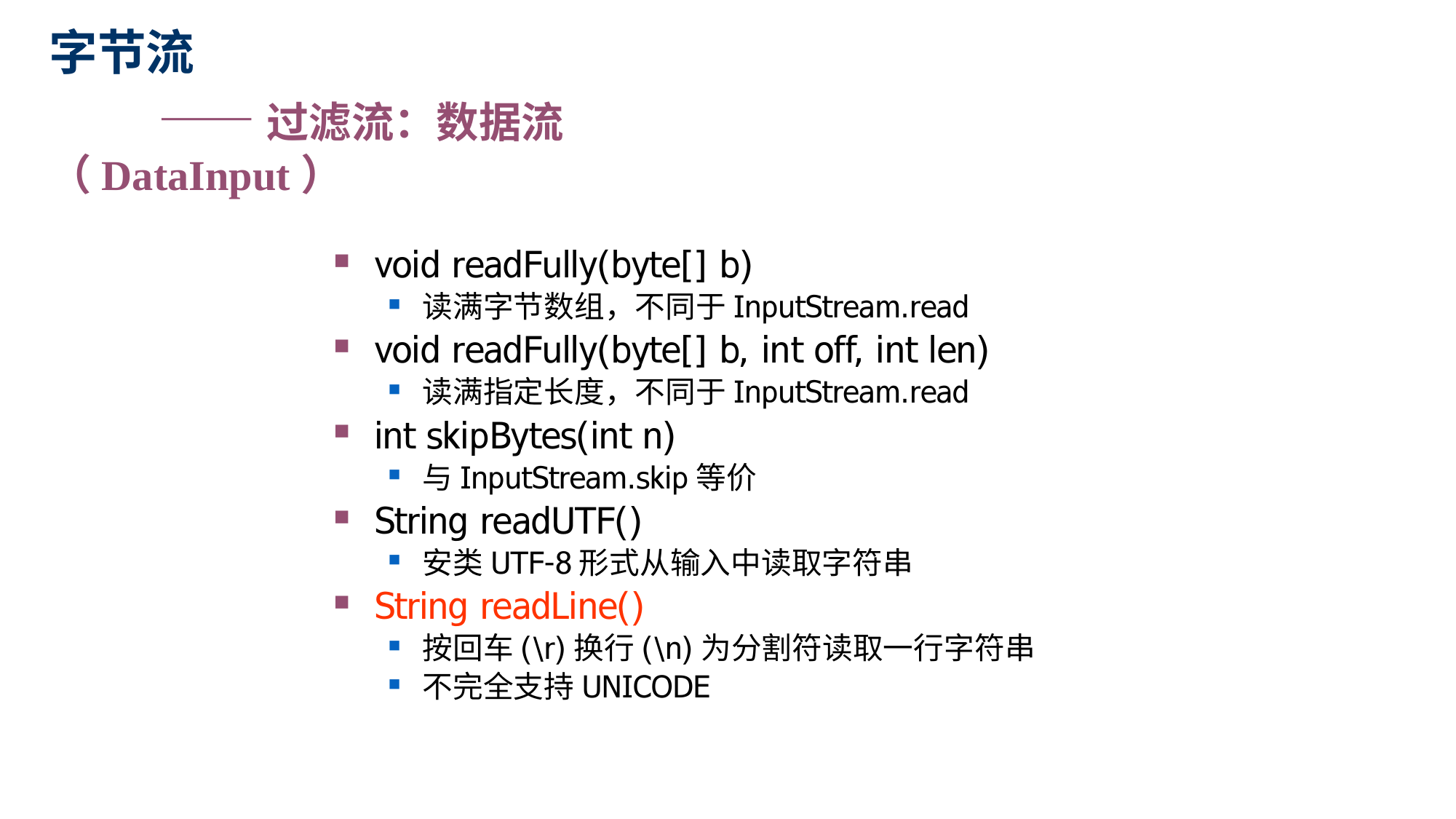

字节流
	——过滤流：数据流（DataInput）
void readFully(byte[] b)
读满字节数组，不同于InputStream.read
void readFully(byte[] b, int off, int len)
读满指定长度，不同于InputStream.read
int skipBytes(int n)
与InputStream.skip等价
String readUTF()
安类UTF-8形式从输入中读取字符串
String readLine()
按回车(\r)换行(\n)为分割符读取一行字符串
不完全支持UNICODE